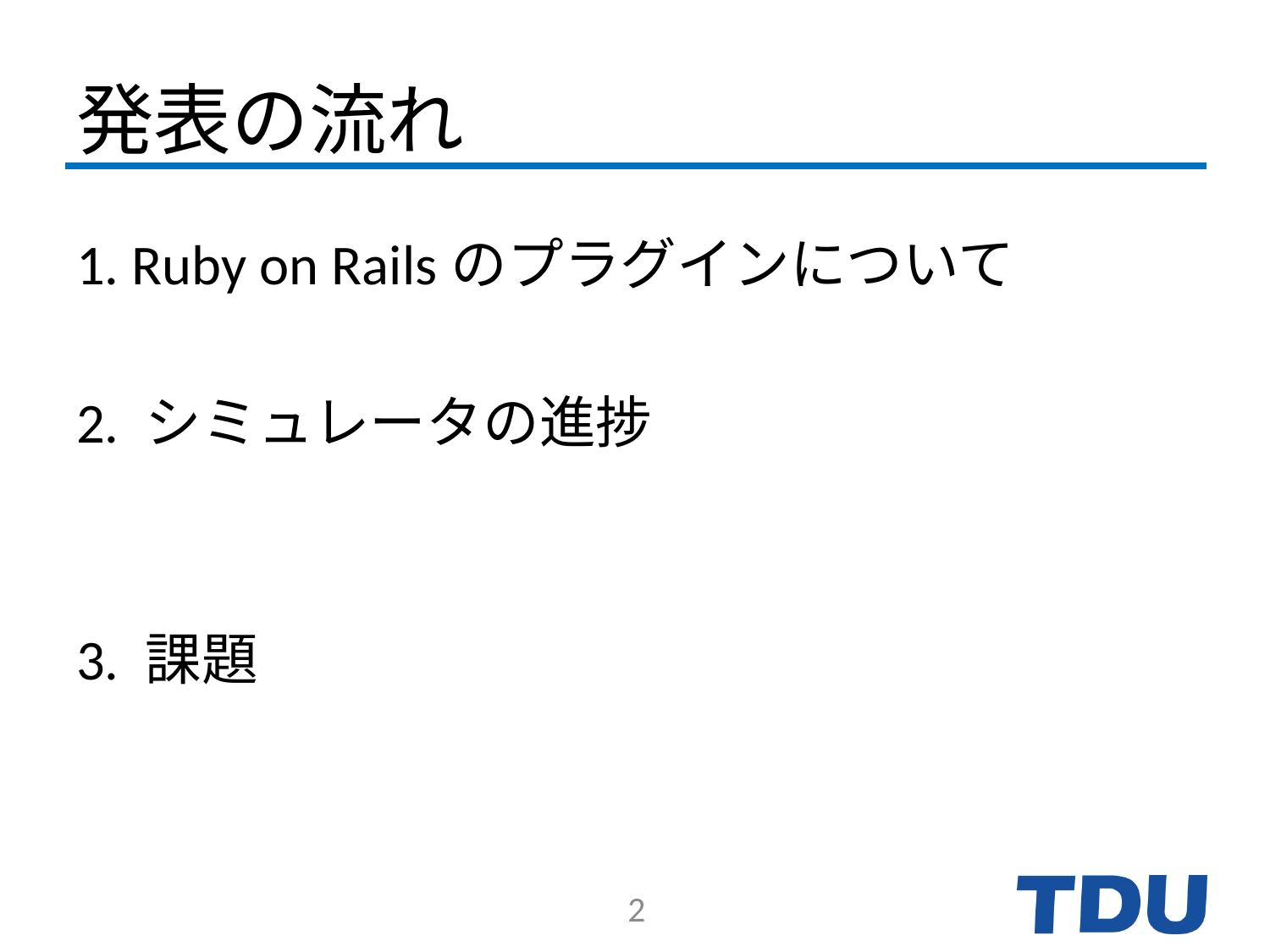

# 発表の流れ
1. Ruby on Railsのプラグインについて

2. シミュレータの進捗

3. 課題
2